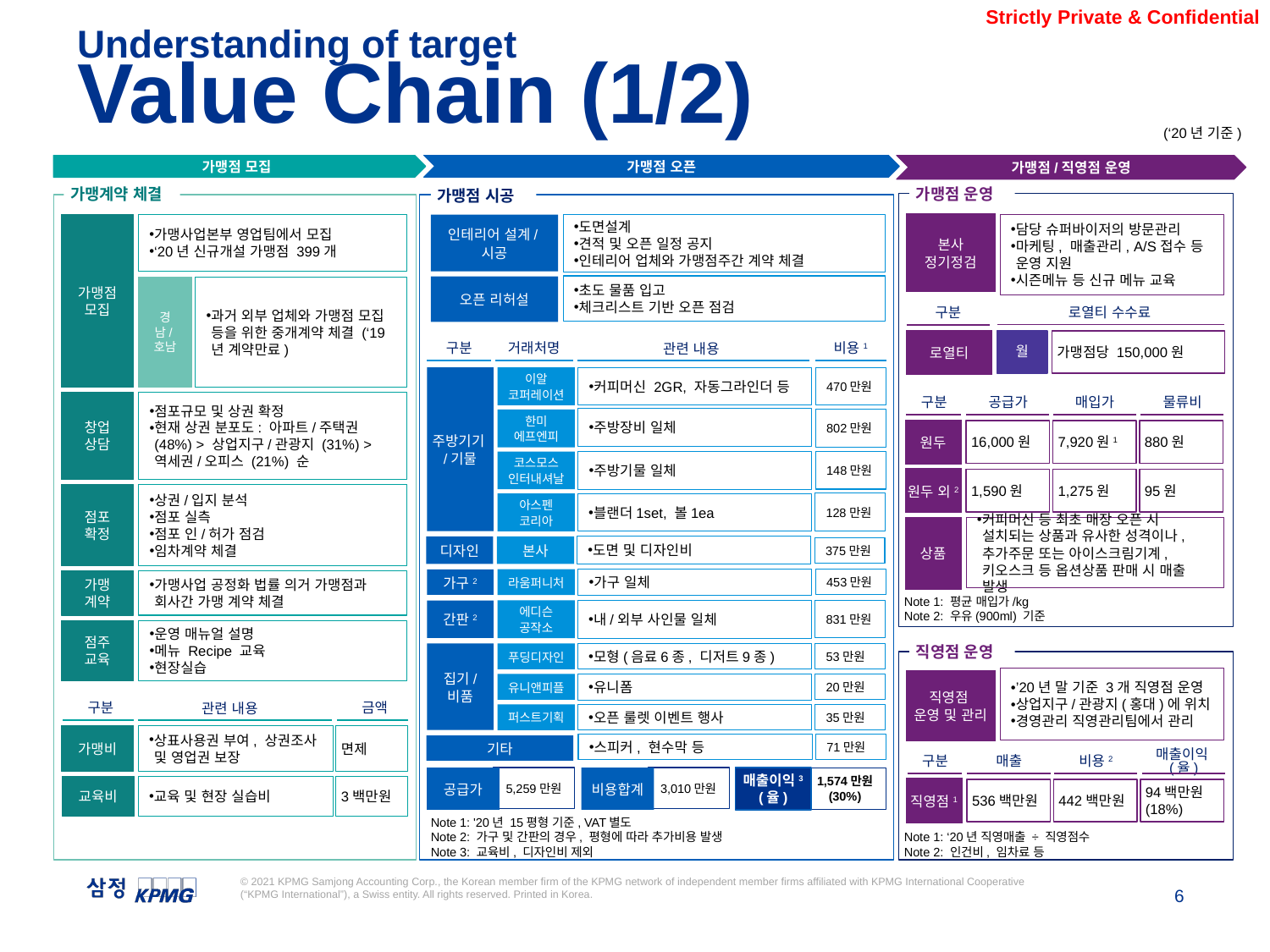

Understanding of target
Value Chain (1/2)
(‘20년 기준)
가맹점/직영점 운영
가맹점 모집
가맹점 오픈
가맹점 운영
가맹계약 체결
가맹점 시공

가맹점
모집
가맹사업본부 영업팀에서 모집
‘20년 신규개설 가맹점 399개
인테리어 설계/시공
도면설계
견적 및 오픈 일정 공지
인테리어 업체와 가맹점주간 계약 체결
본사 정기정검
담당 슈퍼바이저의 방문관리
마케팅, 매출관리, A/S접수 등 운영 지원
시즌메뉴 등 신규 메뉴 교육
초도 물품 입고
체크리스트 기반 오픈 점검
오픈 리허설
경남/호남
과거 외부 업체와 가맹점 모집 등을 위한 중개계약 체결 (‘19년 계약만료)
로열티 수수료
구분
로열티
월
가맹점당 150,000원
관련 내용
비용1
구분
거래처명
470만원
주방기기/기물
커피머신 2GR, 자동그라인더 등
이알
코퍼레이션
창업
상담
점포규모 및 상권 확정
현재 상권 분포도: 아파트/주택권 (48%) > 상업지구/관광지 (31%) > 역세권/오피스 (21%) 순
물류비
공급가
매입가
구분
주방장비 일체
802만원
한미
에프엔피
원두
16,000원
7,920원1
880원
148만원
코스모스
인터내셔날
주방기물 일체
원두 외2
1,590원
1,275원
95원
점포
확정
상권/입지 분석
점포 실측
점포 인/허가 점검
임차계약 체결
128만원
블랜더1set, 볼1ea
아스펜
코리아
커피머신 등 최초 매장 오픈 시 설치되는 상품과 유사한 성격이나, 추가주문 또는 아이스크림기계, 키오스크 등 옵션상품 판매 시 매출 발생
상품
디자인
본사
도면 및 디자인비
375만원
453만원
라움퍼니처
가구 일체
가구2
가맹
계약
가맹사업 공정화 법률 의거 가맹점과 회사간 가맹 계약 체결
Note 1: 평균 매입가/kg
Note 2: 우유(900ml) 기준
831만원
내/외부 사인물 일체
에디슨
공작소
간판2
점주
교육
운영 매뉴얼 설명
메뉴 Recipe 교육
현장실습
직영점 운영
53만원
푸딩디자인
모형(음료6종, 디저트9종)
집기/
비품

’20년 말 기준 3개 직영점 운영
상업지구/관광지(홍대)에 위치
경영관리 직영관리팀에서 관리
직영점
운영 및 관리
유니앤피플
20만원
유니폼
관련 내용
금액
구분
35만원
퍼스트기획
오픈 룰렛 이벤트 행사
가맹비
상표사용권 부여, 상권조사 및 영업권 보장
면제
71만원
스피커, 현수막 등
기타
매출이익(율)
매출
비용2
구분
공급가
5,259만원
비용합계
3,010만원
매출이익3
(율)
1,574만원 (30%)
교육비
교육 및 현장 실습비
3백만원
직영점1
536백만원
442백만원
94백만원 (18%)
Note 1: '20년 15평형 기준, VAT별도
Note 2: 가구 및 간판의 경우, 평형에 따라 추가비용 발생
Note 3: 교육비, 디자인비 제외
Note 1: ‘20년 직영매출 ÷ 직영점수
Note 2: 인건비, 임차료 등